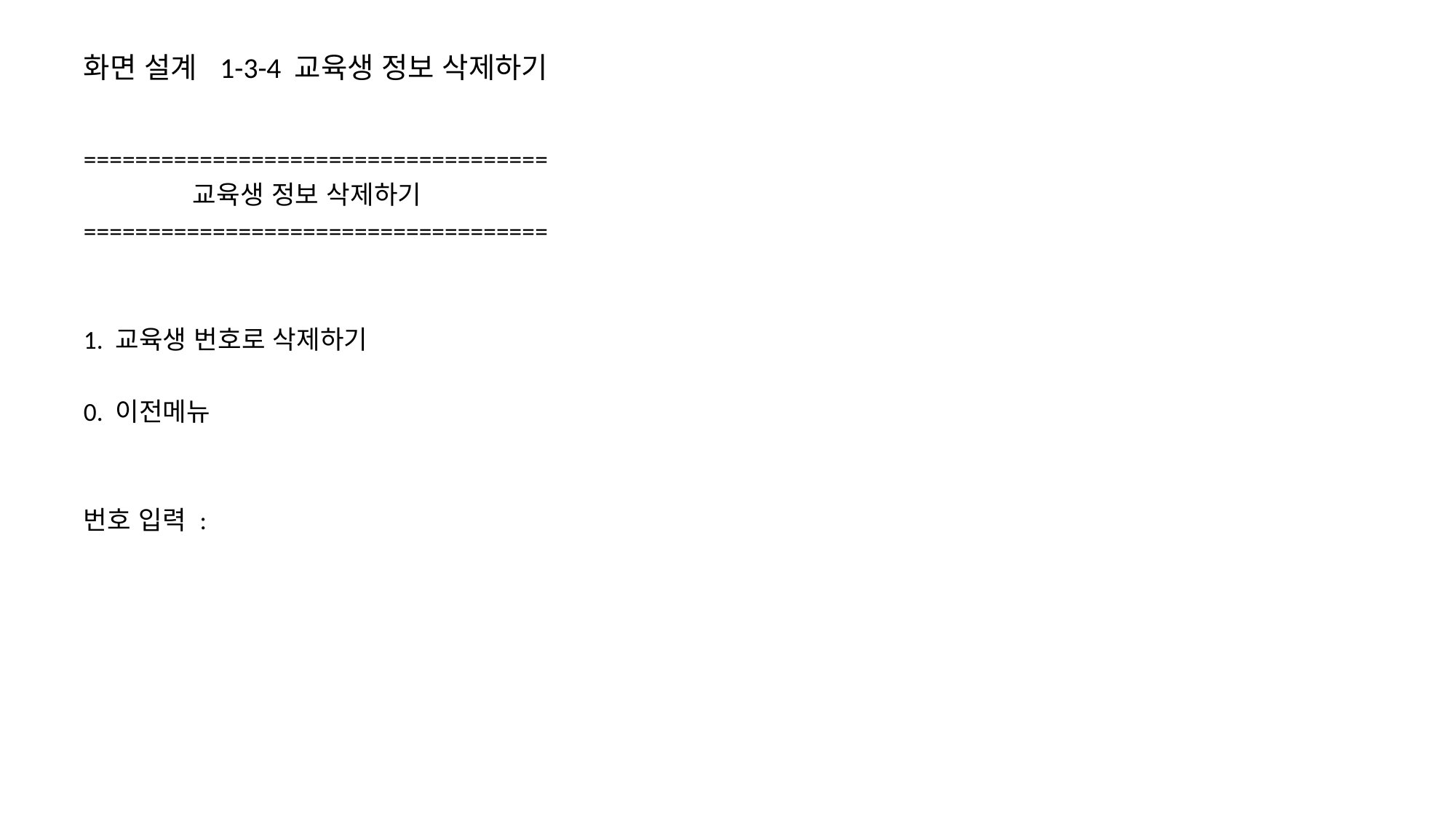

# 화면 설계  1-3-4 교육생 정보 삭제하기

====================================
        	교육생 정보 삭제하기
====================================

1. 교육생 번호로 삭제하기

0. 이전메뉴

번호 입력 :